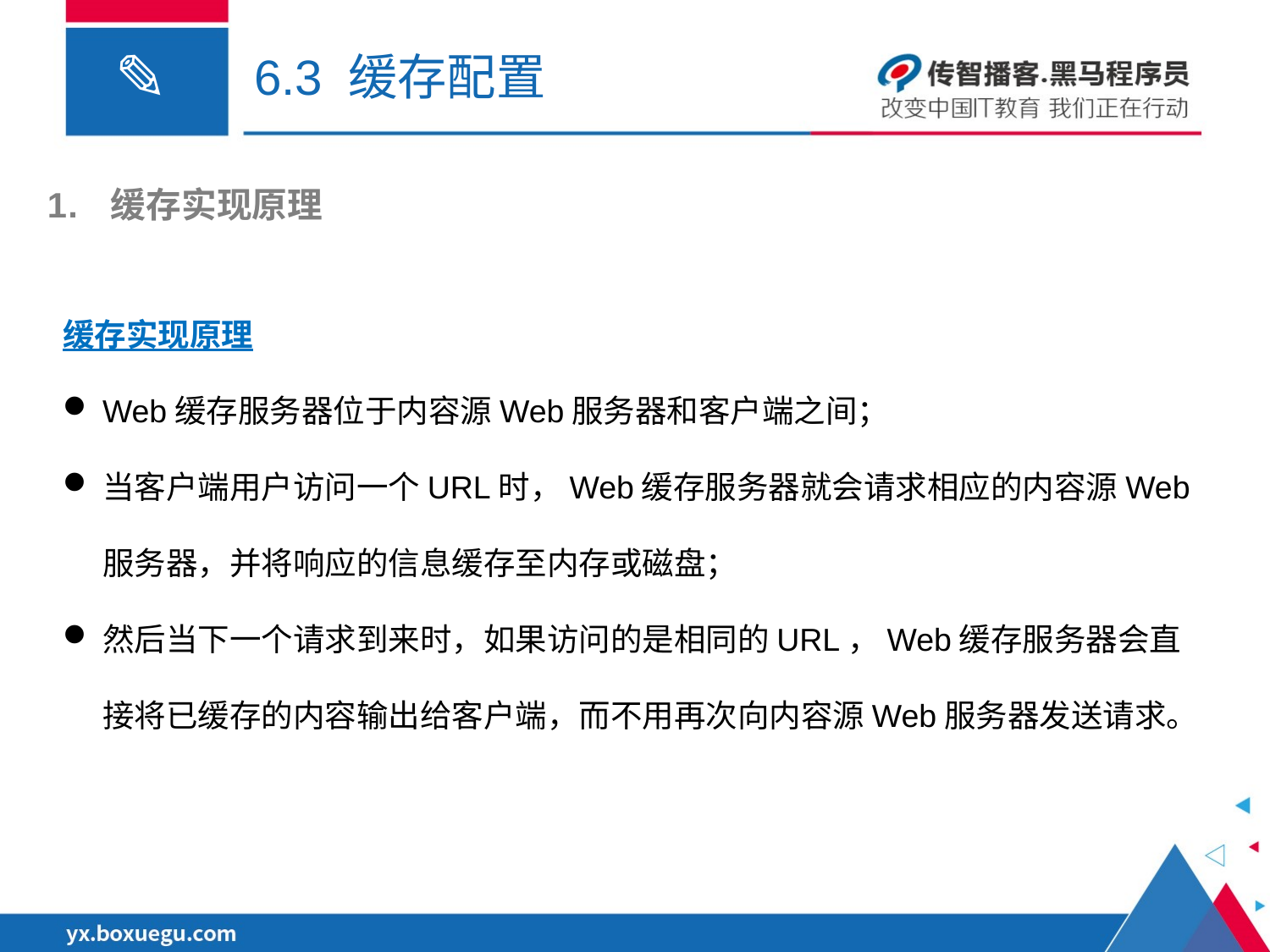

# 6.3 缓存配置
缓存实现原理
缓存实现原理
Web缓存服务器位于内容源Web服务器和客户端之间；
当客户端用户访问一个URL时，Web缓存服务器就会请求相应的内容源Web服务器，并将响应的信息缓存至内存或磁盘；
然后当下一个请求到来时，如果访问的是相同的URL，Web缓存服务器会直接将已缓存的内容输出给客户端，而不用再次向内容源Web服务器发送请求。